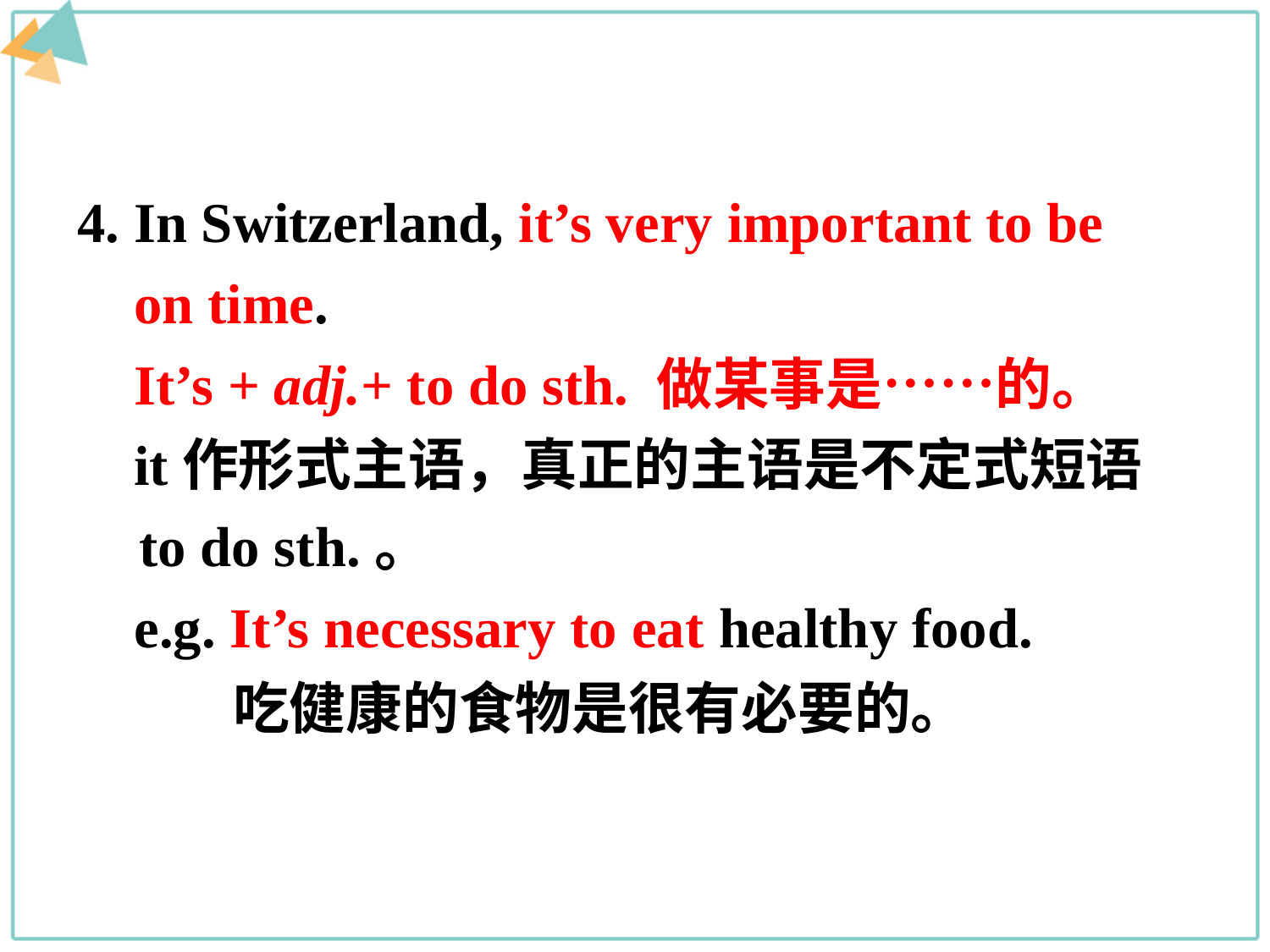

4. In Switzerland, it’s very important to be
    on time.
    It’s + adj.+ to do sth. 做某事是……的。
    it作形式主语，真正的主语是不定式短语to do sth.。
    e.g. It’s necessary to eat healthy food.
           吃健康的食物是很有必要的。